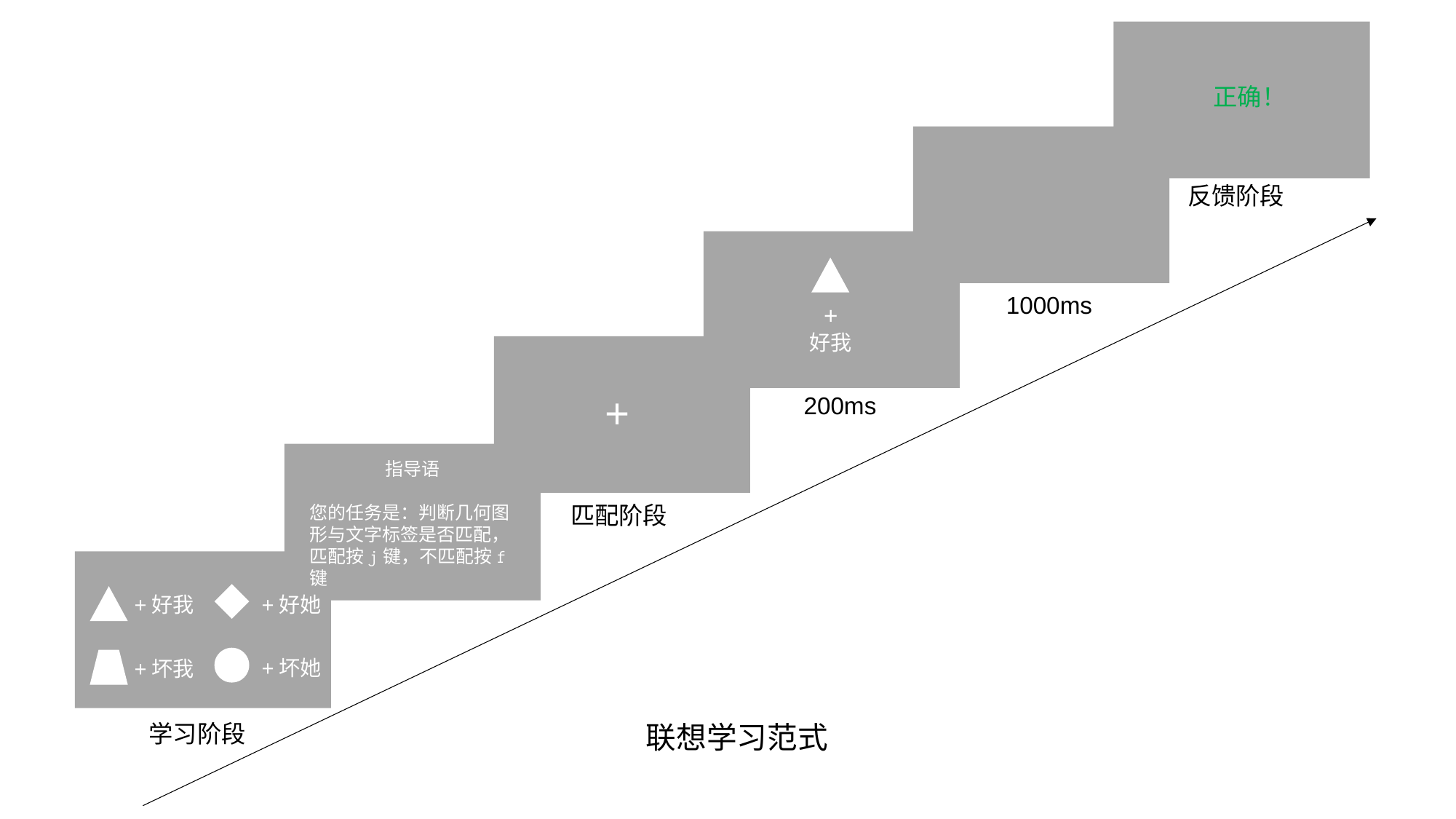

正确！

反馈阶段

1000ms
+
好我

+
200ms

指导语

您的任务是：判断几何图形与文字标签是否匹配，匹配按j键，不匹配按f键

匹配阶段

+好她

+好我

+坏她

+坏我
学习阶段
联想学习范式